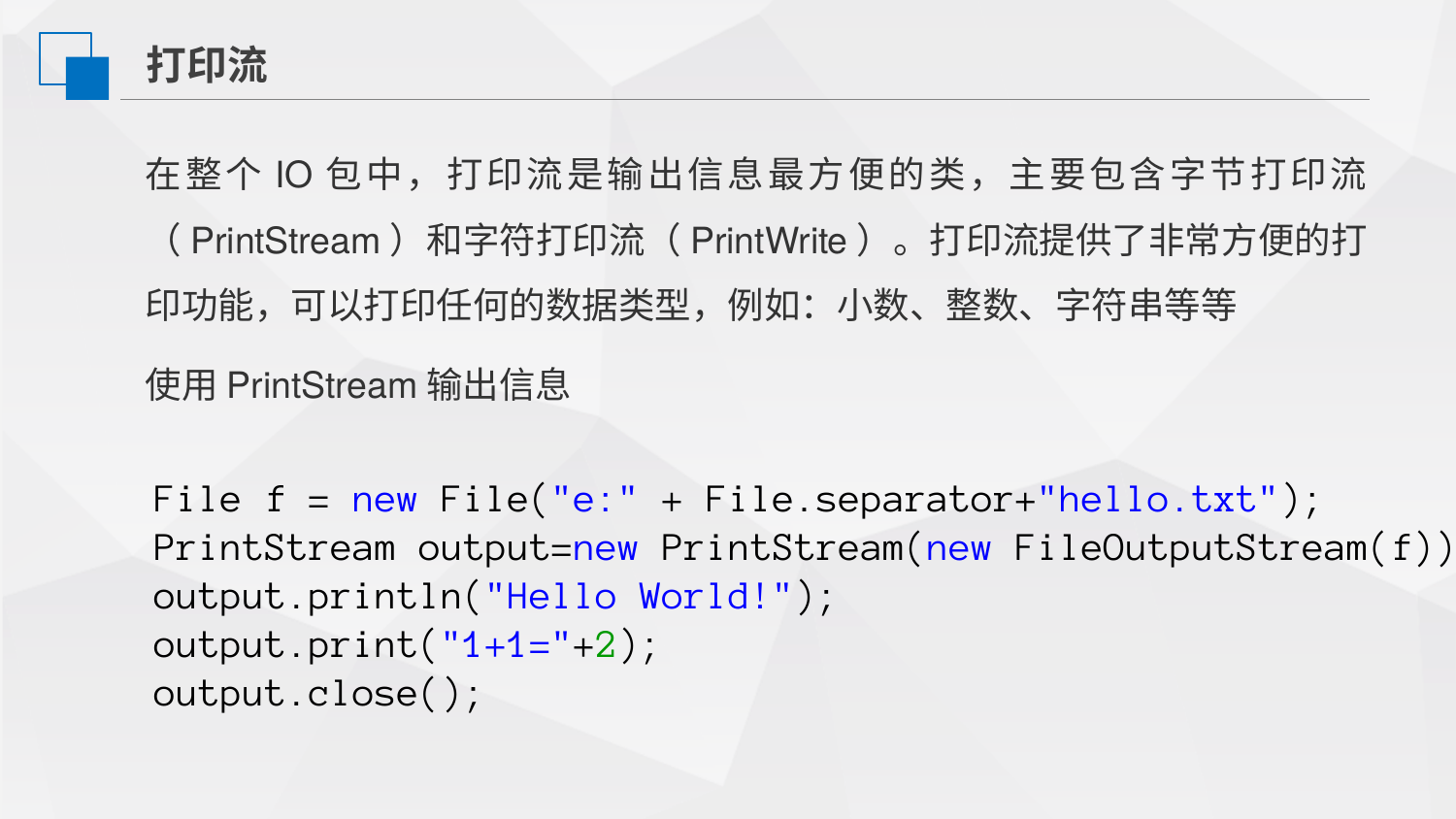

打印流
在整个IO包中，打印流是输出信息最方便的类，主要包含字节打印流（PrintStream）和字符打印流（PrintWrite）。打印流提供了非常方便的打印功能，可以打印任何的数据类型，例如：小数、整数、字符串等等
使用PrintStream输出信息
File f = new File("e:" + File.separator+"hello.txt");
PrintStream output=new PrintStream(new FileOutputStream(f));
output.println("Hello World!");
output.print("1+1="+2);
output.close();